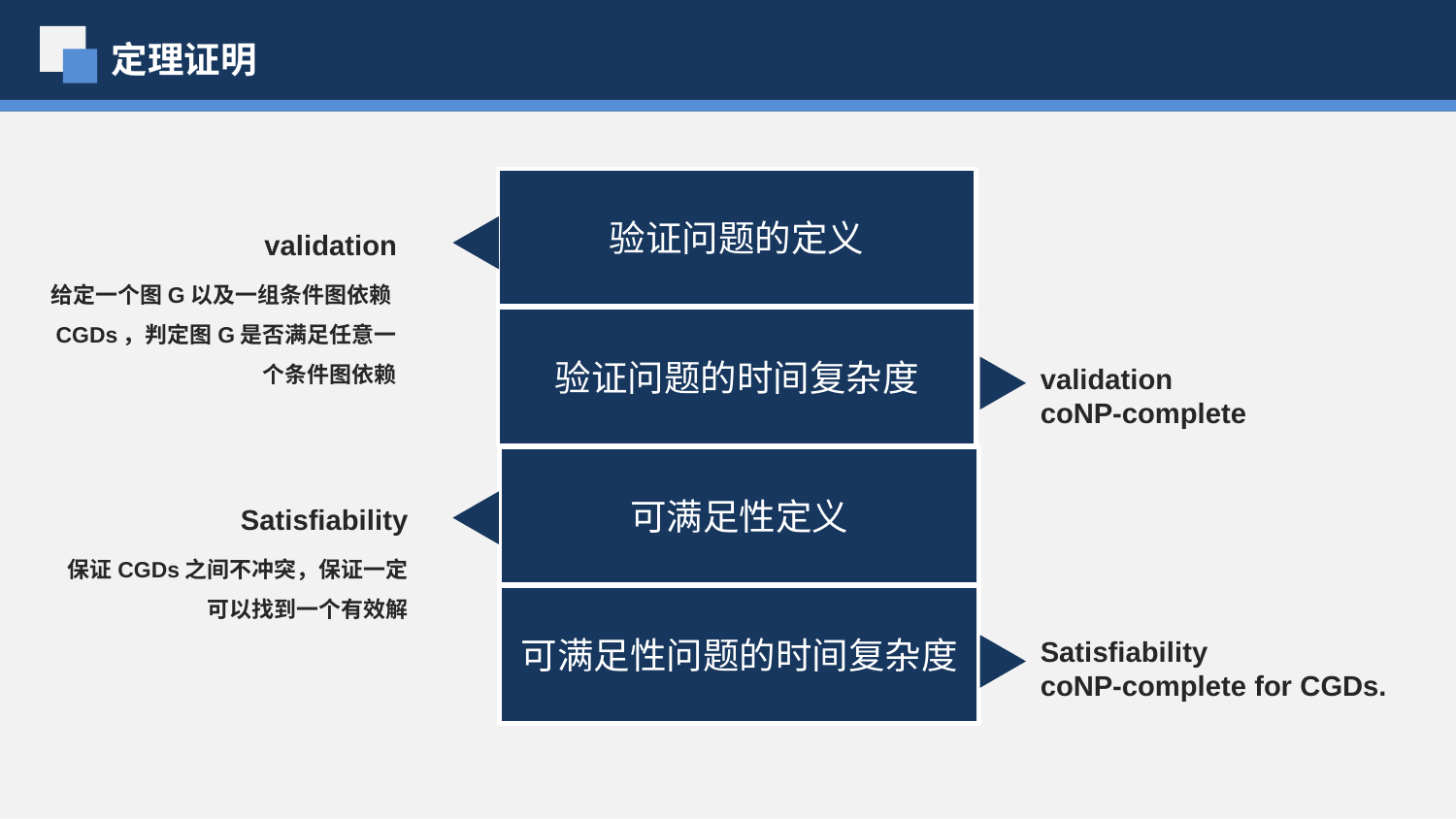

定理证明

验证问题的定义

validation
给定一个图G以及一组条件图依赖CGDs，判定图G是否满足任意一个条件图依赖
验证问题的时间复杂度

validation
coNP-complete
可满足性定义

Satisfiability
保证CGDs之间不冲突，保证一定可以找到一个有效解
可满足性问题的时间复杂度
Satisfiability
coNP-complete for CGDs.